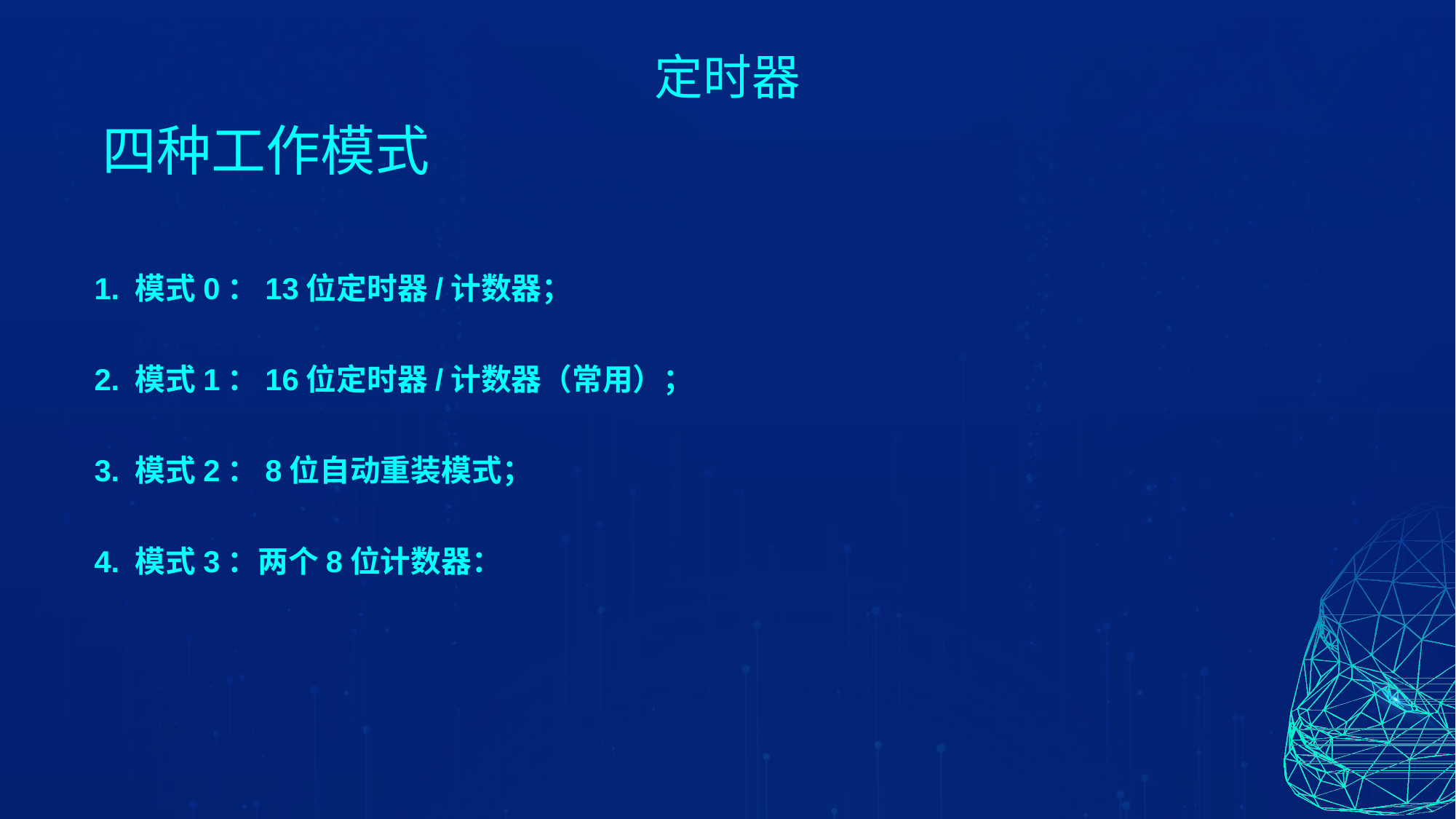

定时器
四种工作模式
1. 模式0：13位定时器/计数器；
2. 模式1：16位定时器/计数器（常用）；
3. 模式2：8位自动重装模式；
4. 模式3：两个8位计数器：